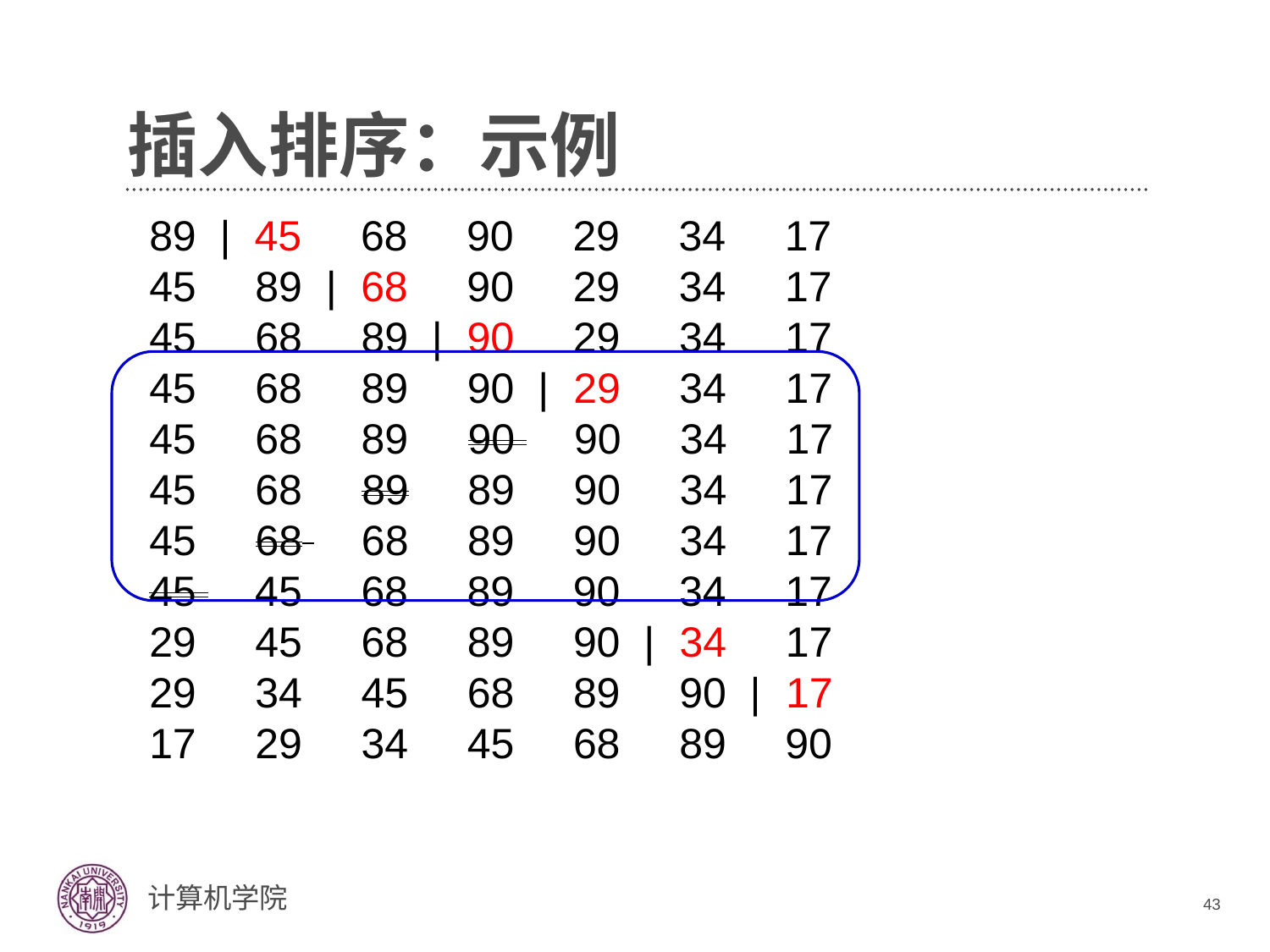

# 插入排序：示例
89  |  45     68     90     29     34     17
45     89  |  68     90     29     34     17
45     68     89  |  90     29     34     17
45     68     89     90  |  29     34     17
45     68     89     90     90     34     17
45     68     89     89     90     34     17
45     68     68     89     90     34     17
45     45     68     89     90     34     17
29     45     68     89     90  |  34     17
29     34     45     68     89     90  |  17
17     29     34     45     68     89     90

43